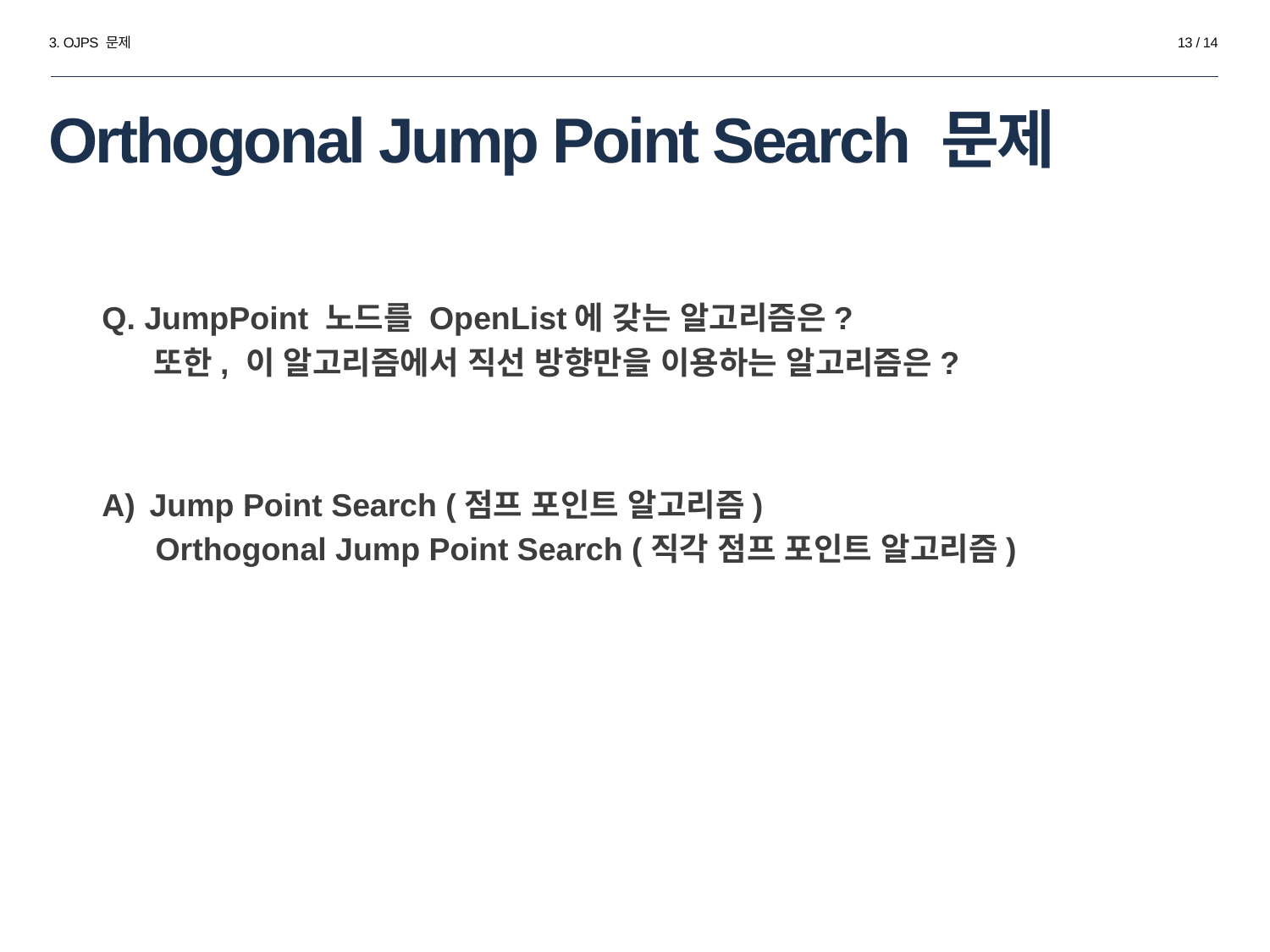

3. OJPS 문제
13 / 14
# Orthogonal Jump Point Search 문제
Q. JumpPoint 노드를 OpenList에 갖는 알고리즘은?
     또한, 이 알고리즘에서 직선 방향만을 이용하는 알고리즘은?
Jump Point Search (점프 포인트 알고리즘)
      Orthogonal Jump Point Search (직각 점프 포인트 알고리즘)